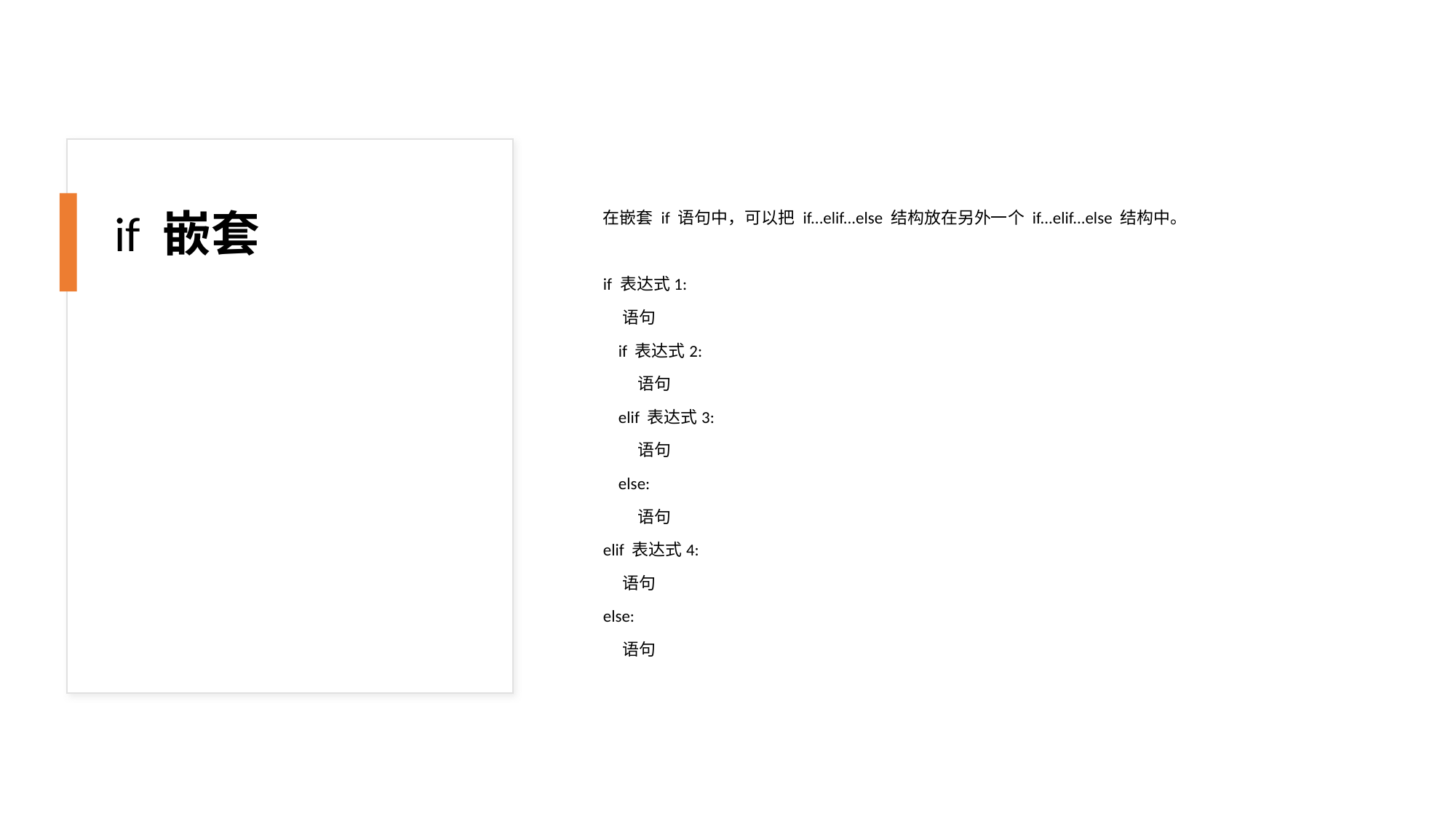

# if 嵌套
在嵌套 if 语句中，可以把 if...elif...else 结构放在另外一个 if...elif...else 结构中。

if 表达式1:
    语句
    if 表达式2:
        语句
    elif 表达式3:
        语句
    else:
        语句
elif 表达式4:
    语句
else:
    语句